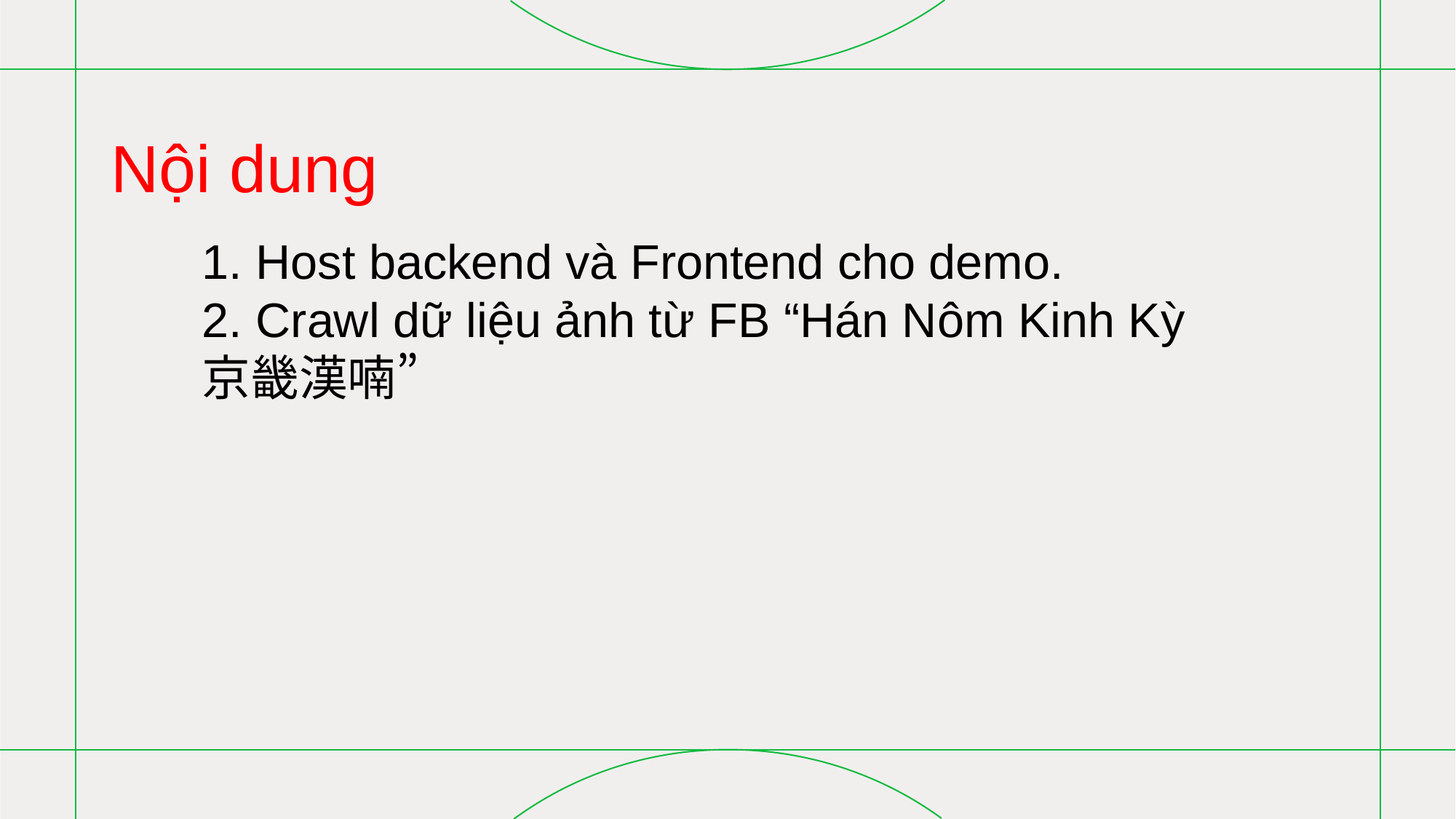

# Nội dung
1. Host backend và Frontend cho demo.
2. Crawl dữ liệu ảnh từ FB “Hán Nôm Kinh Kỳ 京畿漢喃”